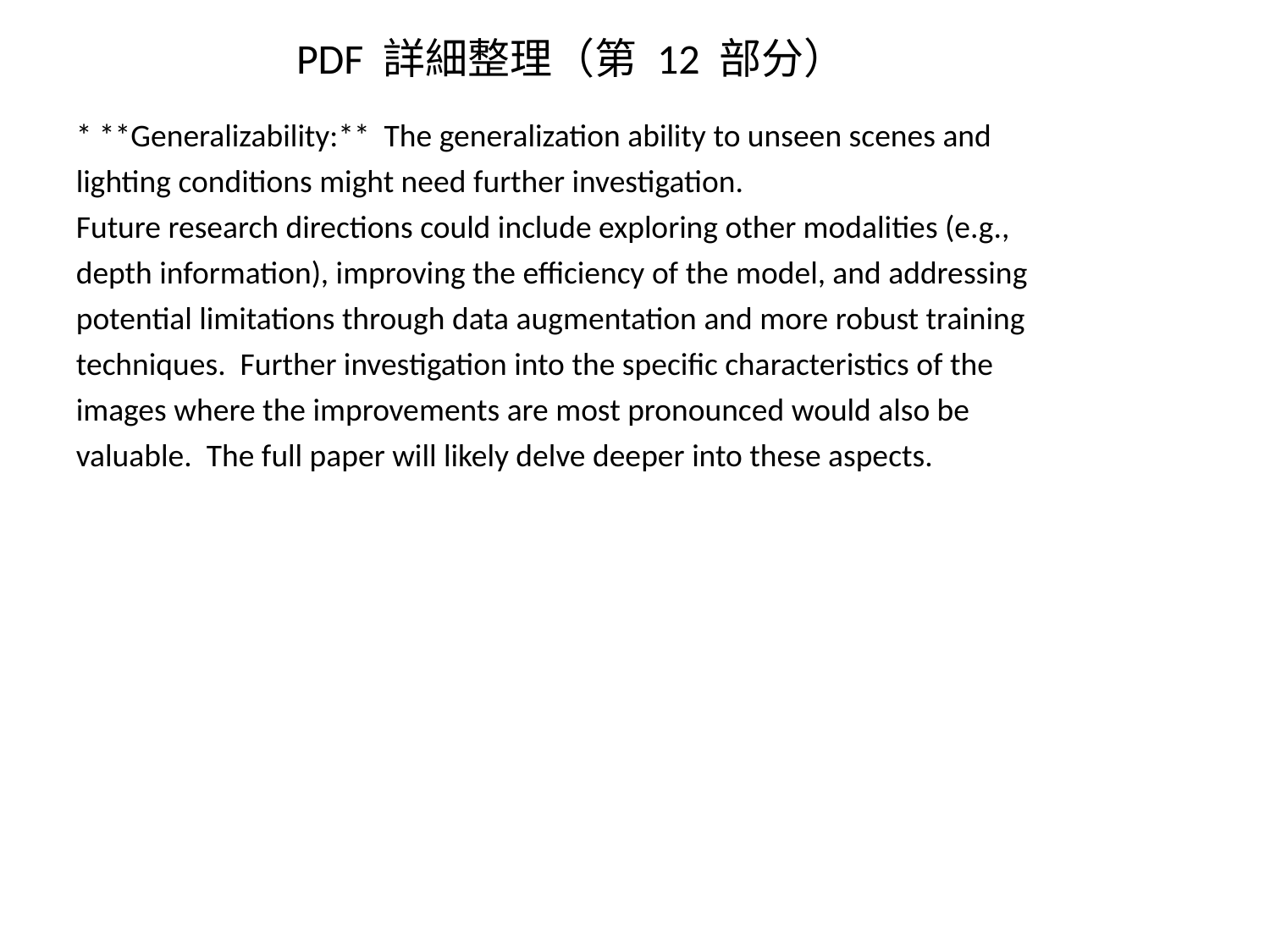

PDF 詳細整理（第 12 部分）

* **Generalizability:**  The generalization ability to unseen scenes and lighting conditions might need further investigation.
Future research directions could include exploring other modalities (e.g., depth information), improving the efficiency of the model, and addressing potential limitations through data augmentation and more robust training techniques.  Further investigation into the specific characteristics of the images where the improvements are most pronounced would also be valuable.  The full paper will likely delve deeper into these aspects.